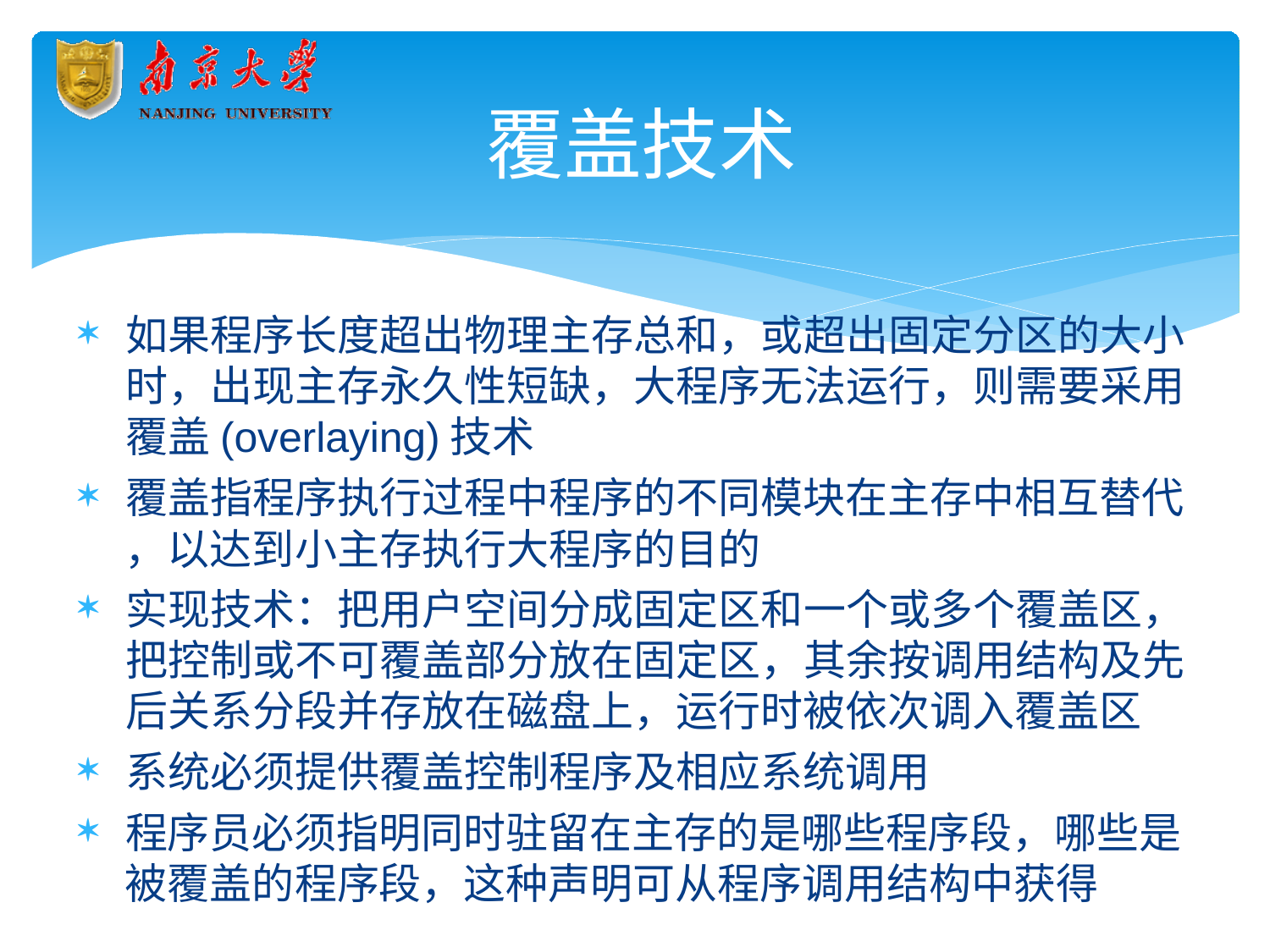

# 覆盖技术
如果程序长度超出物理主存总和，或超出固定分区的大小 时，出现主存永久性短缺，大程序无法运行，则需要采用 覆盖(overlaying)技术
覆盖指程序执行过程中程序的不同模块在主存中相互替代
，以达到小主存执行大程序的目的
实现技术：把用户空间分成固定区和一个或多个覆盖区， 把控制或不可覆盖部分放在固定区，其余按调用结构及先 后关系分段并存放在磁盘上，运行时被依次调入覆盖区
系统必须提供覆盖控制程序及相应系统调用
程序员必须指明同时驻留在主存的是哪些程序段，哪些是
被覆盖的程序段，这种声明可从程序调用结构中获得